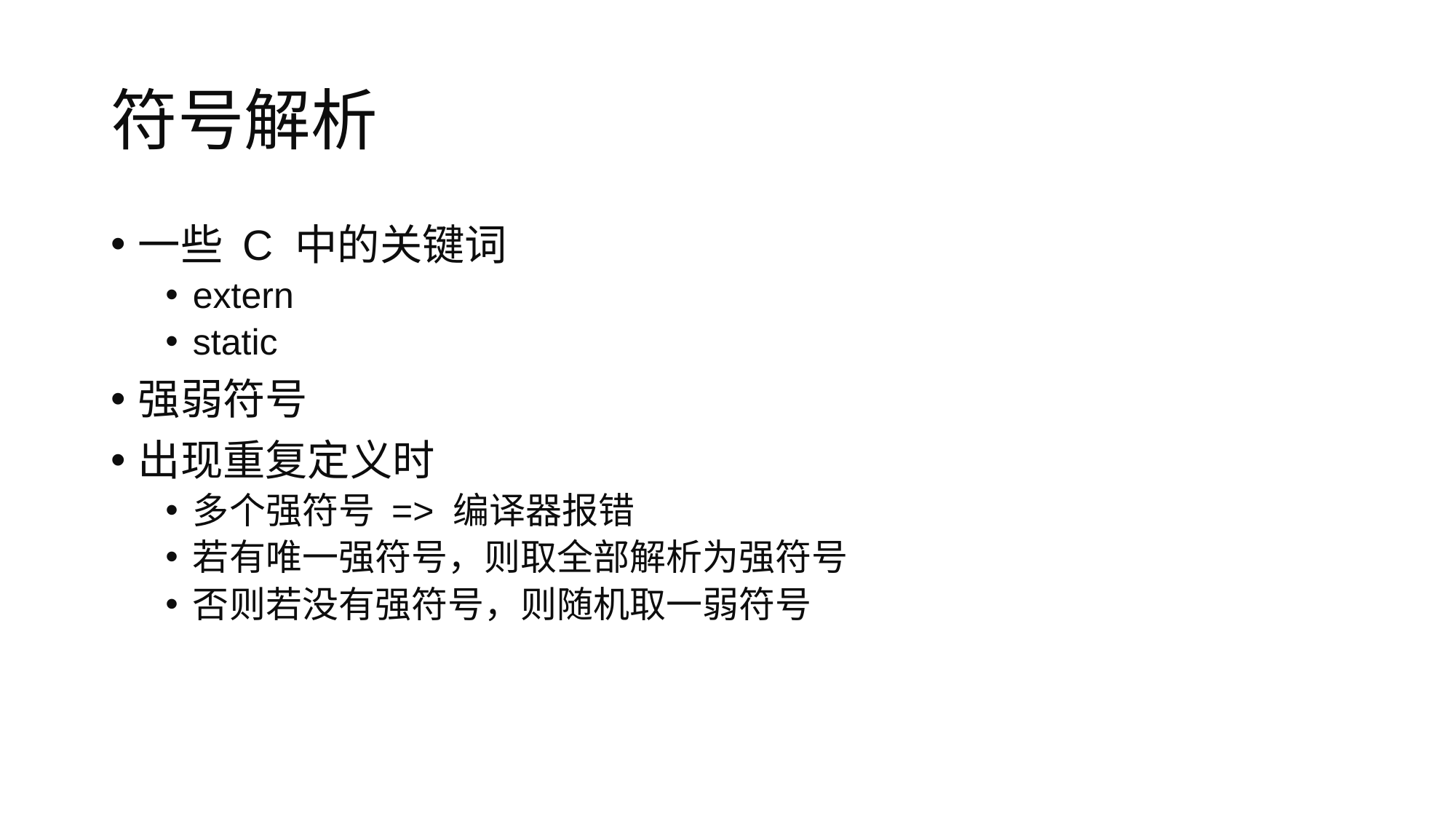

# 符号解析
一些 C 中的关键词
extern
static
强弱符号
出现重复定义时
多个强符号 => 编译器报错
若有唯一强符号，则取全部解析为强符号
否则若没有强符号，则随机取一弱符号

6